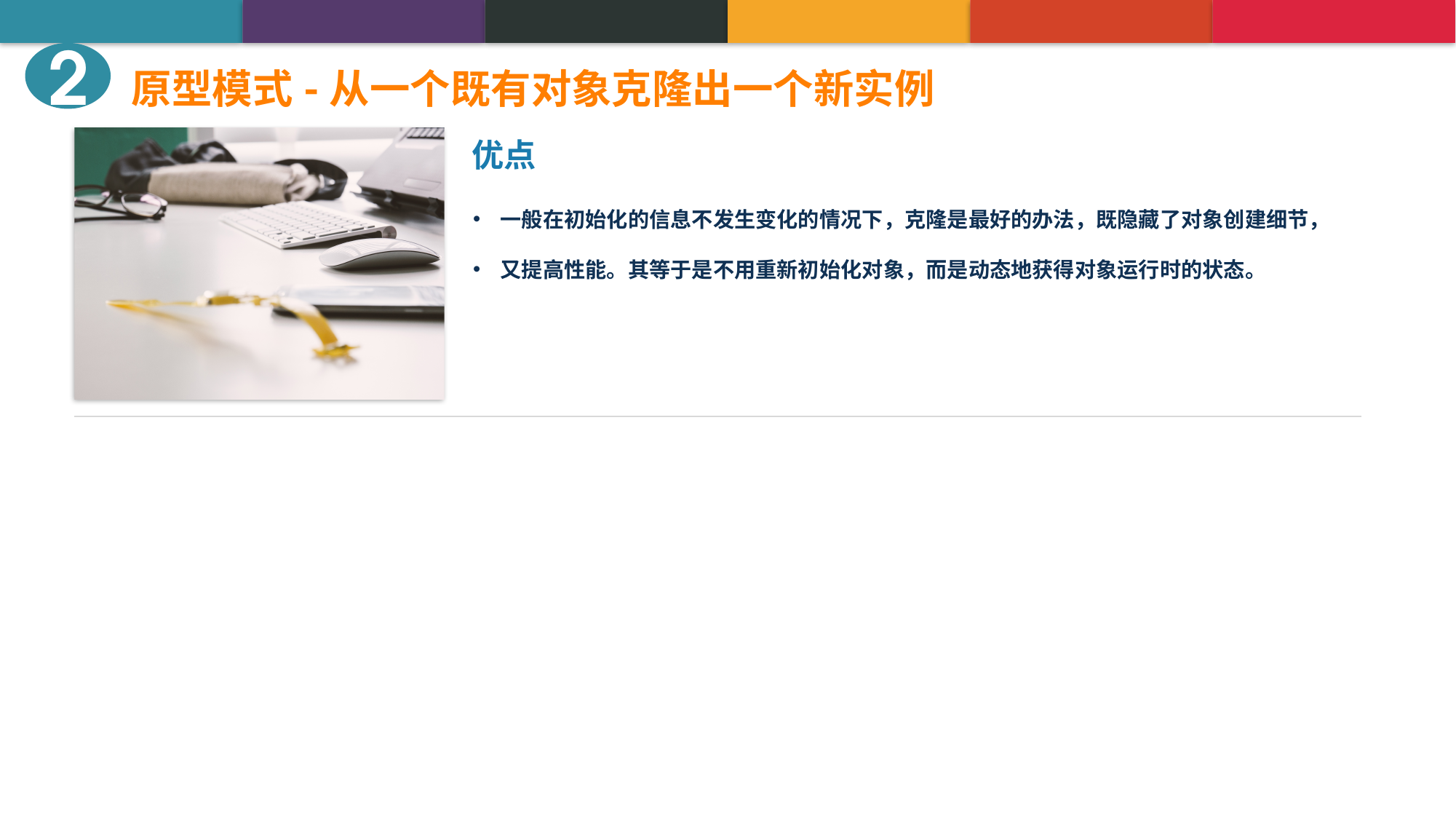

2
原型模式-从一个既有对象克隆出一个新实例

优点
一般在初始化的信息不发生变化的情况下，克隆是最好的办法，既隐藏了对象创建细节，
又提高性能。其等于是不用重新初始化对象，而是动态地获得对象运行时的状态。